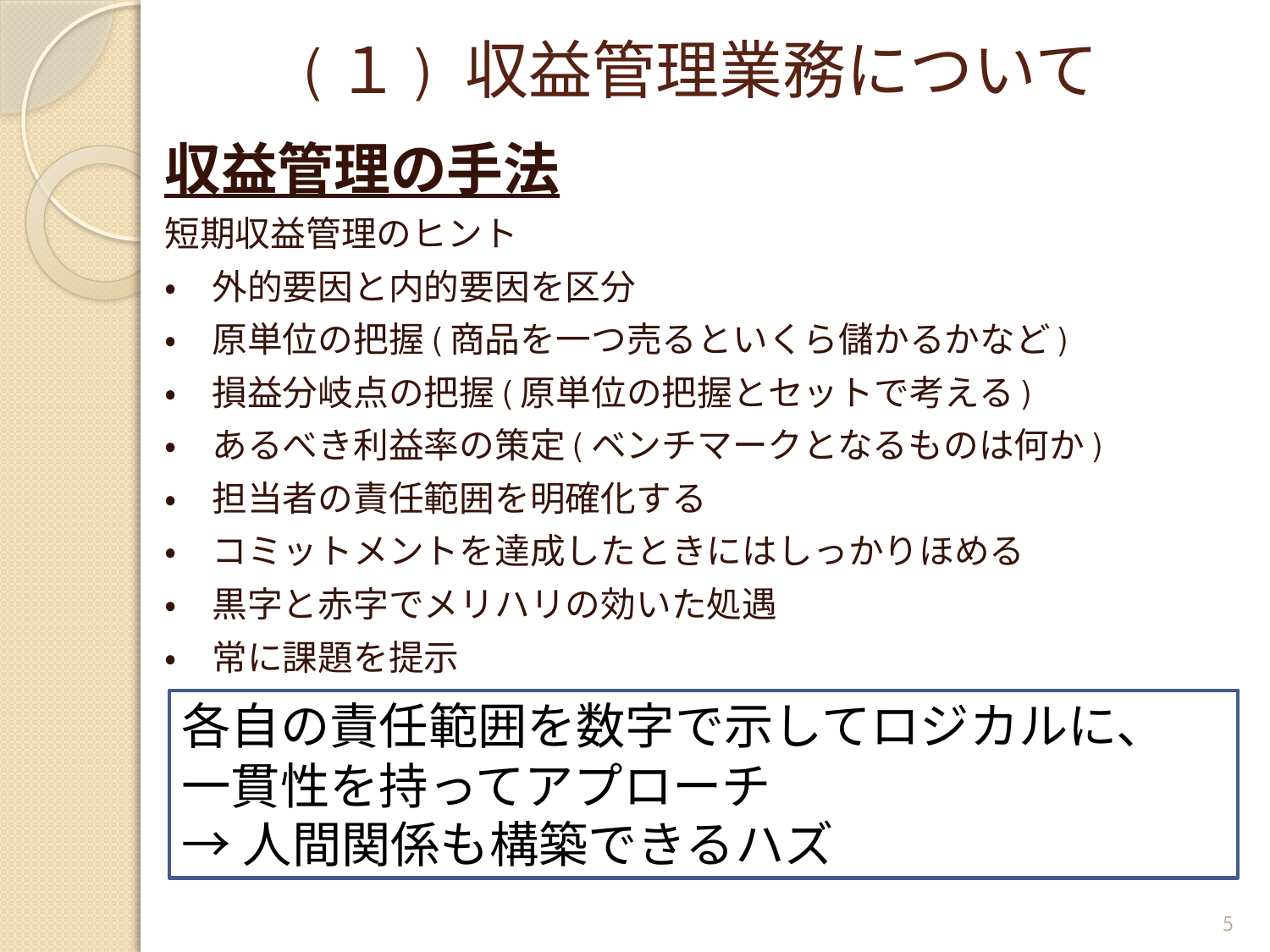

# (１) 収益管理業務について
収益管理の手法
短期収益管理のヒント
・　外的要因と内的要因を区分
・　原単位の把握(商品を一つ売るといくら儲かるかなど)
・　損益分岐点の把握(原単位の把握とセットで考える)
・　あるべき利益率の策定(ベンチマークとなるものは何か)
・　担当者の責任範囲を明確化する
・　コミットメントを達成したときにはしっかりほめる
・　黒字と赤字でメリハリの効いた処遇
・　常に課題を提示
各自の責任範囲を数字で示してロジカルに、
一貫性を持ってアプローチ
→人間関係も構築できるハズ
5